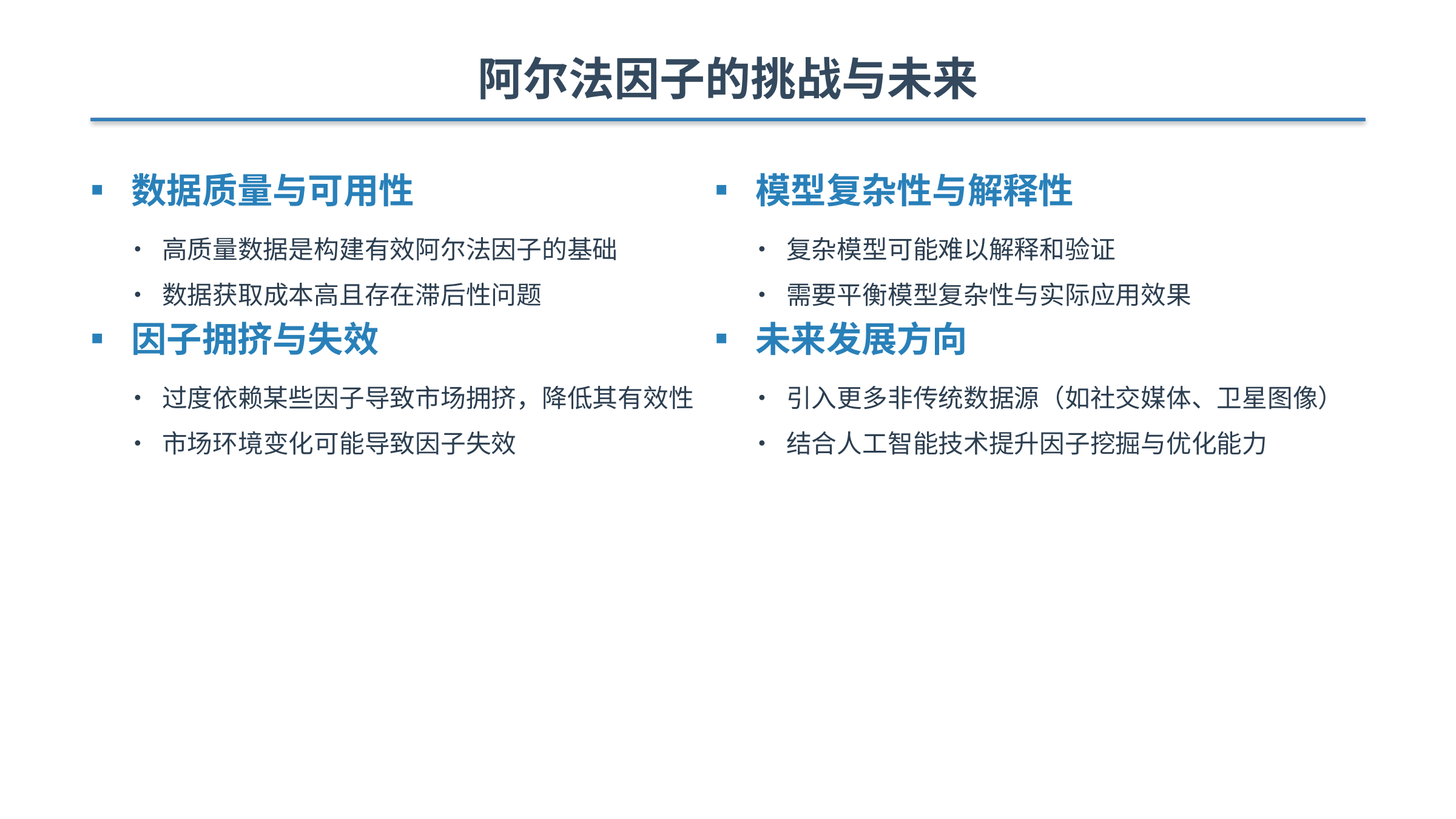

阿尔法因子的挑战与未来

▪ 数据质量与可用性
• 高质量数据是构建有效阿尔法因子的基础
• 数据获取成本高且存在滞后性问题
▪ 因子拥挤与失效
• 过度依赖某些因子导致市场拥挤，降低其有效性
• 市场环境变化可能导致因子失效

▪ 模型复杂性与解释性
• 复杂模型可能难以解释和验证
• 需要平衡模型复杂性与实际应用效果
▪ 未来发展方向
• 引入更多非传统数据源（如社交媒体、卫星图像）
• 结合人工智能技术提升因子挖掘与优化能力